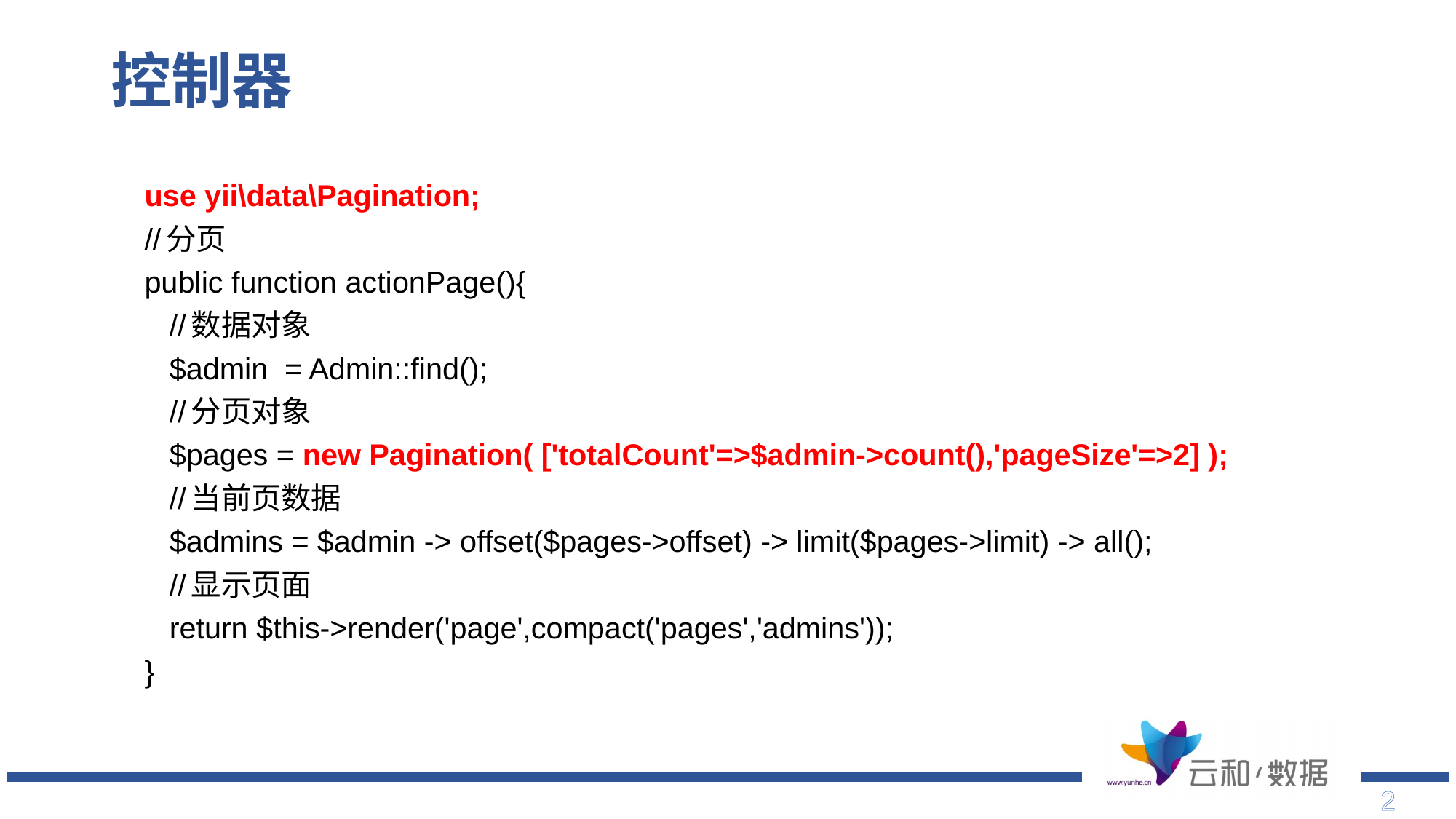

# 控制器
    use yii\data\Pagination;
    //分页
    public function actionPage(){
       //数据对象
       $admin  = Admin::find();
       //分页对象
       $pages = new Pagination( ['totalCount'=>$admin->count(),'pageSize'=>2] );
       //当前页数据
       $admins = $admin -> offset($pages->offset) -> limit($pages->limit) -> all();
       //显示页面
       return $this->render('page',compact('pages','admins'));
    }